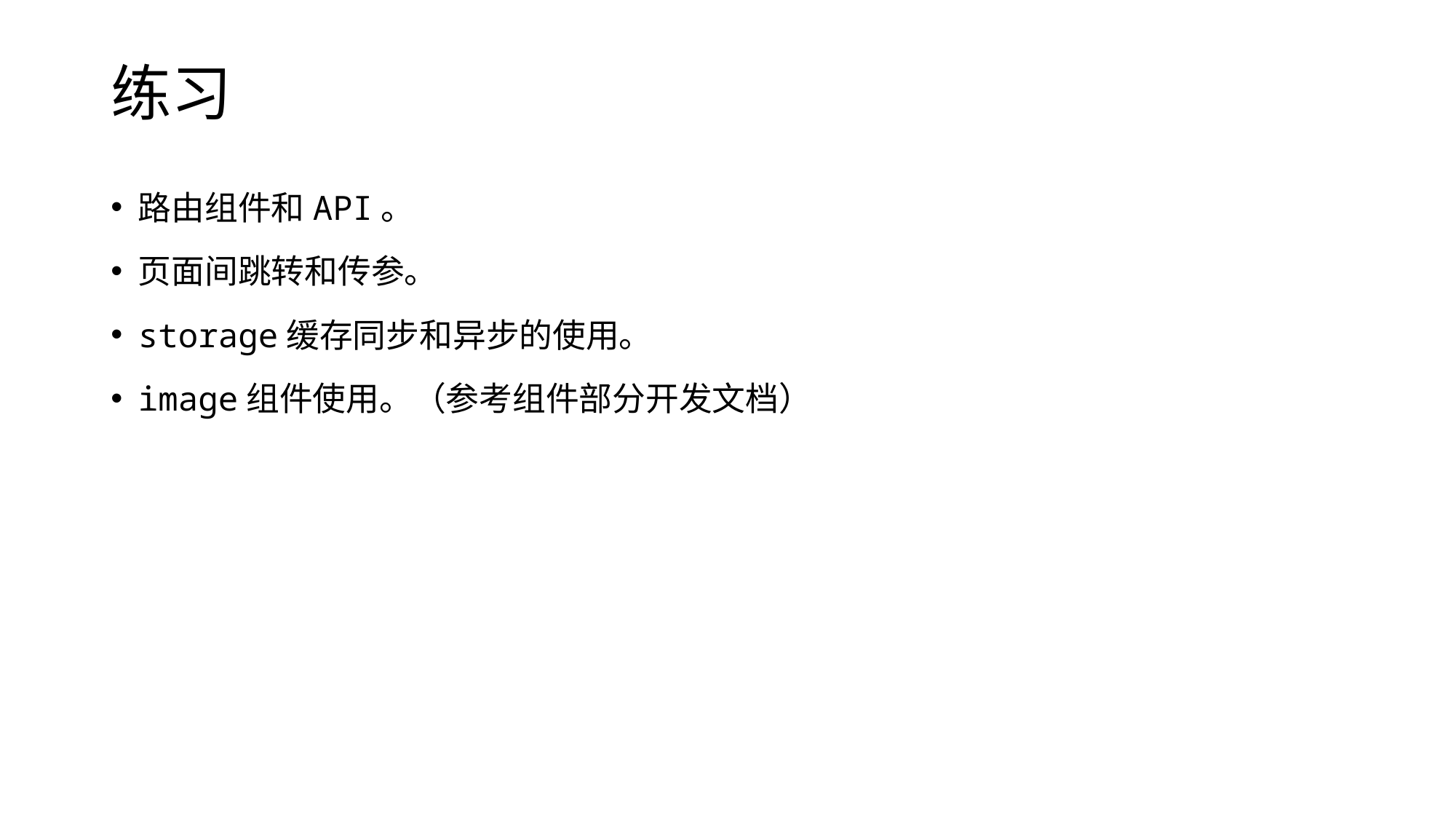

# 练习
路由组件和API。
页面间跳转和传参。
storage缓存同步和异步的使用。
image组件使用。（参考组件部分开发文档）